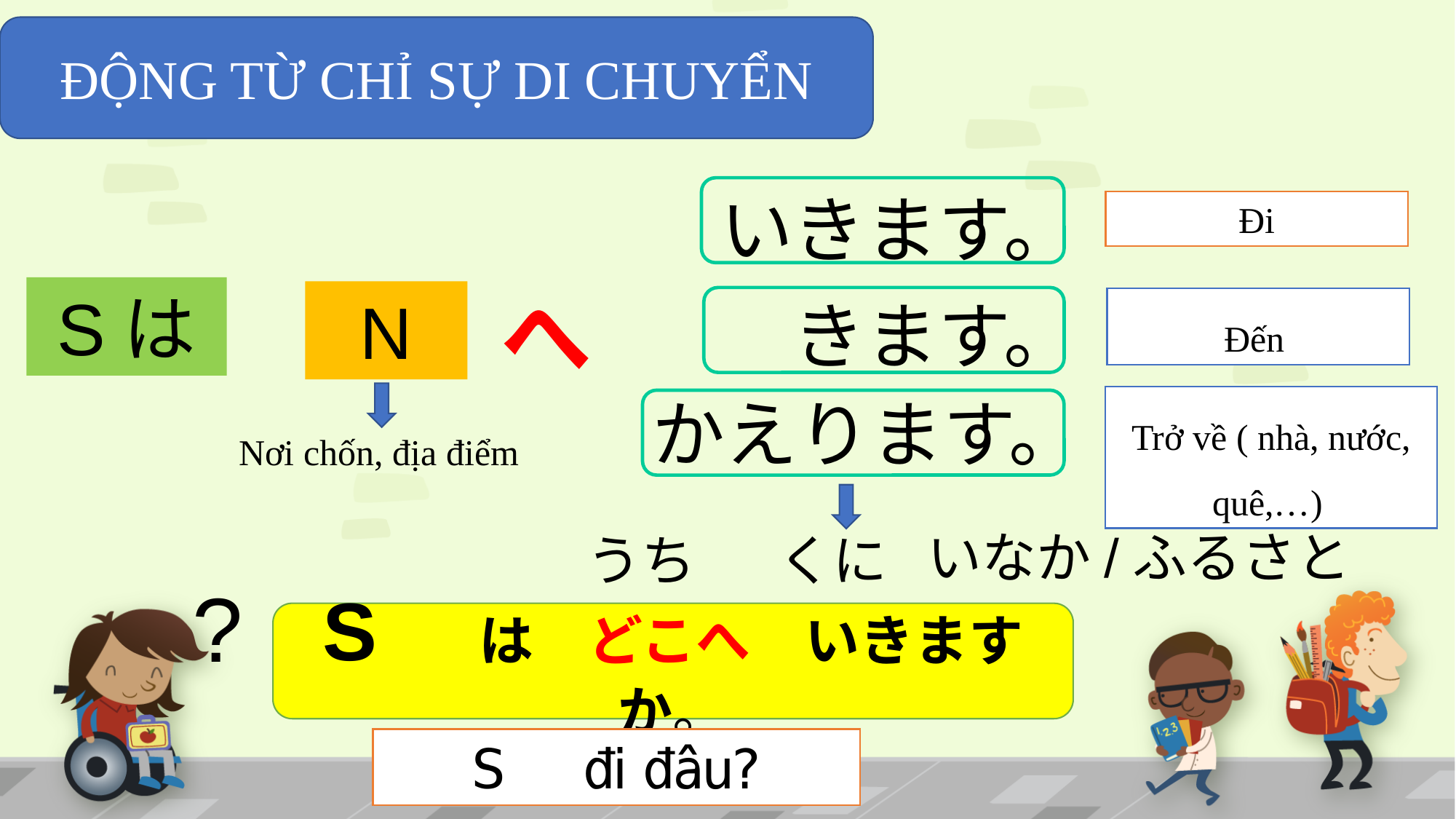

ĐỘNG TỪ CHỈ SỰ DI CHUYỂN

いきます。
Đi
へ
Sは
N
きます。

Đến
かえります。

Trở về ( nhà, nước, quê,…)

Nơi chốn, địa điểm

いなか/ふるさと
くに
うち
?
S　は　どこへ　いきますか。
S　đi đâu?